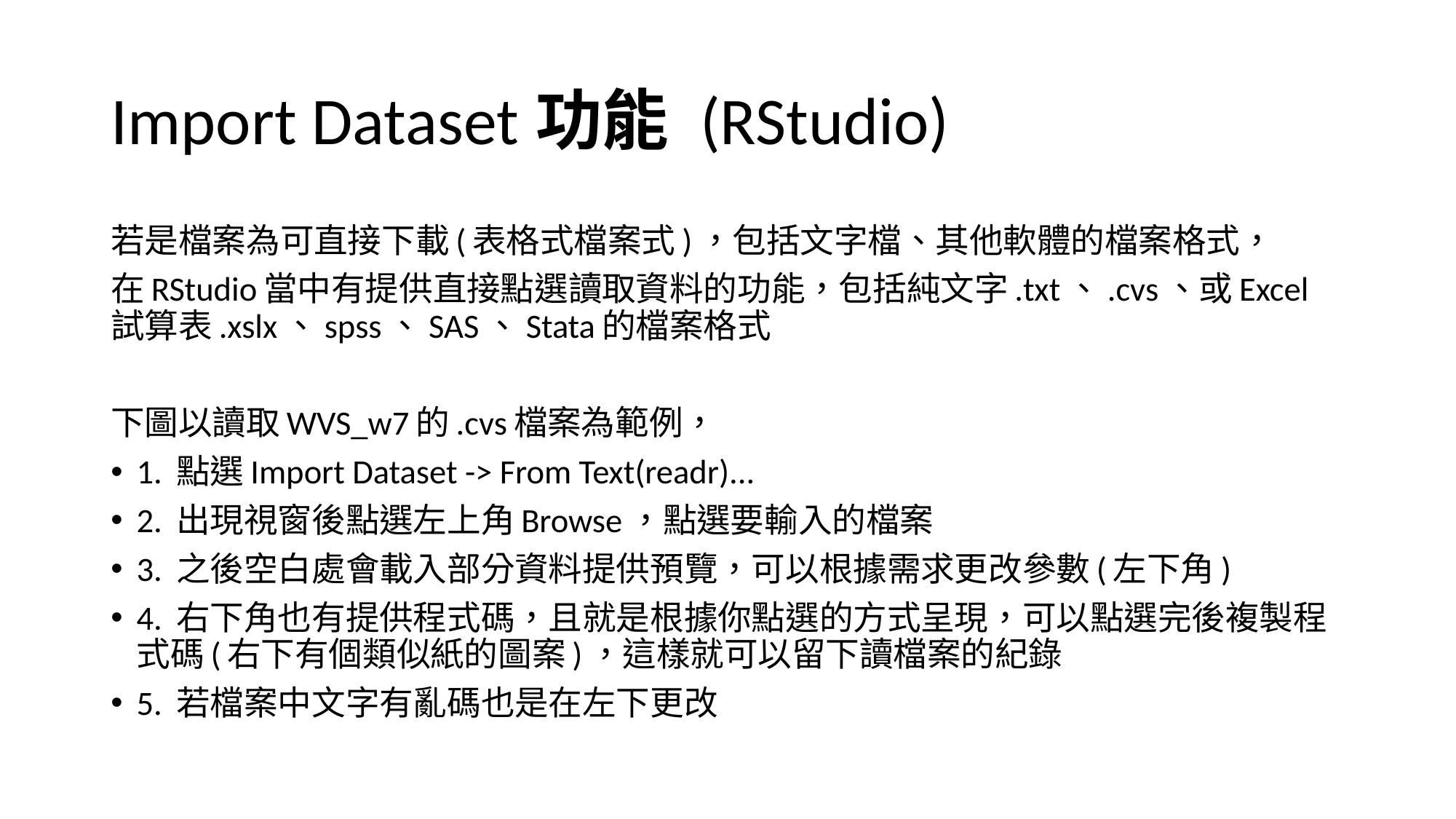

# Import Dataset功能 (RStudio)
若是檔案為可直接下載(表格式檔案式)，包括文字檔、其他軟體的檔案格式，
在RStudio當中有提供直接點選讀取資料的功能，包括純文字.txt、.cvs、或Excel試算表.xslx、spss、SAS、Stata的檔案格式

下圖以讀取WVS_w7的.cvs檔案為範例，
1. 點選Import Dataset -> From Text(readr)...
2. 出現視窗後點選左上角Browse，點選要輸入的檔案
3. 之後空白處會載入部分資料提供預覽，可以根據需求更改參數(左下角)
4. 右下角也有提供程式碼，且就是根據你點選的方式呈現，可以點選完後複製程式碼(右下有個類似紙的圖案)，這樣就可以留下讀檔案的紀錄
5. 若檔案中文字有亂碼也是在左下更改